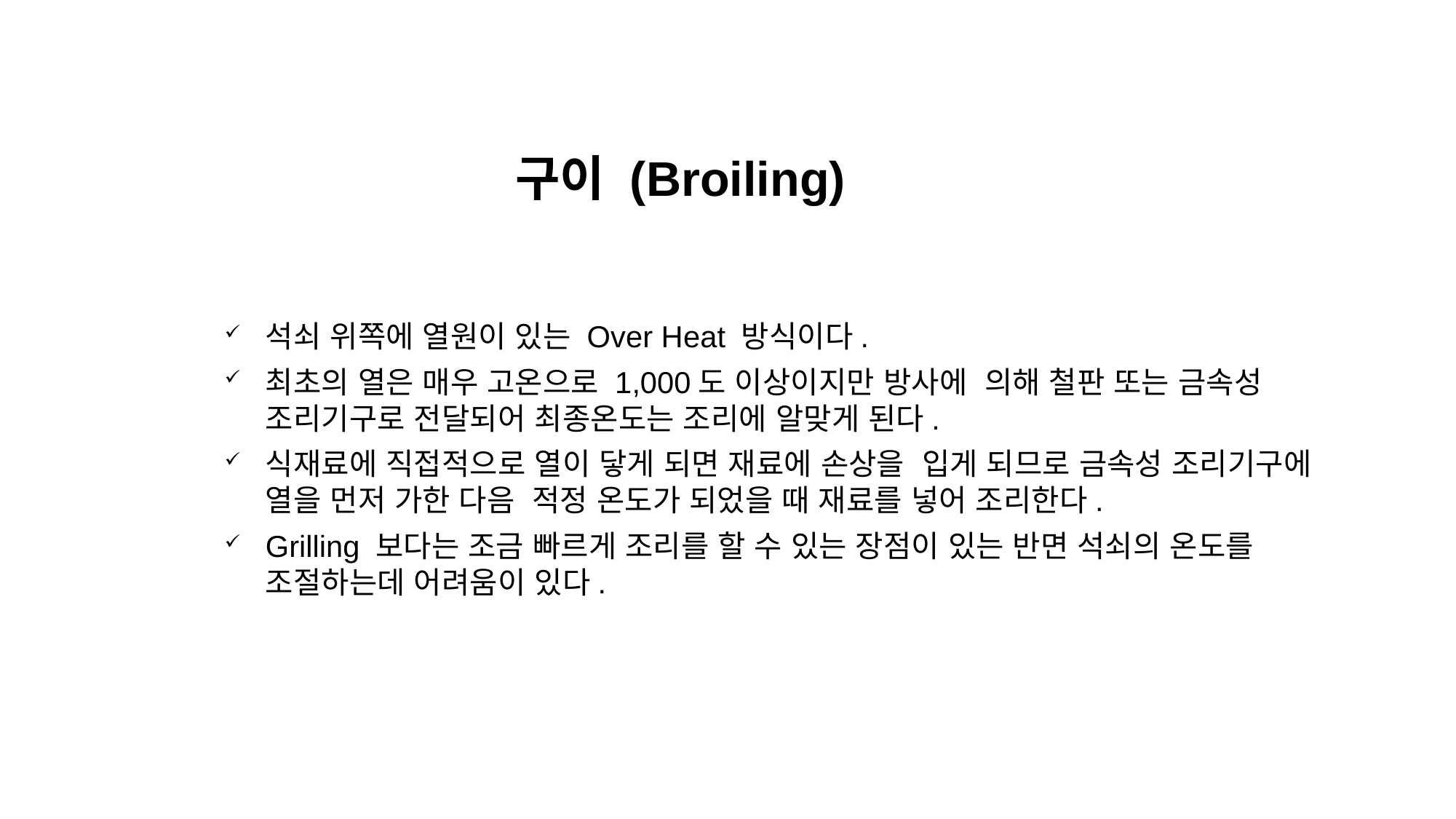

# 구이 (Broiling)
석쇠 위쪽에 열원이 있는 Over Heat 방식이다.
최초의 열은 매우 고온으로 1,000도 이상이지만 방사에  의해 철판 또는 금속성 조리기구로 전달되어 최종온도는 조리에 알맞게 된다.
식재료에 직접적으로 열이 닿게 되면 재료에 손상을  입게 되므로 금속성 조리기구에 열을 먼저 가한 다음  적정 온도가 되었을 때 재료를 넣어 조리한다.
Grilling 보다는 조금 빠르게 조리를 할 수 있는 장점이 있는 반면 석쇠의 온도를 조절하는데 어려움이 있다.